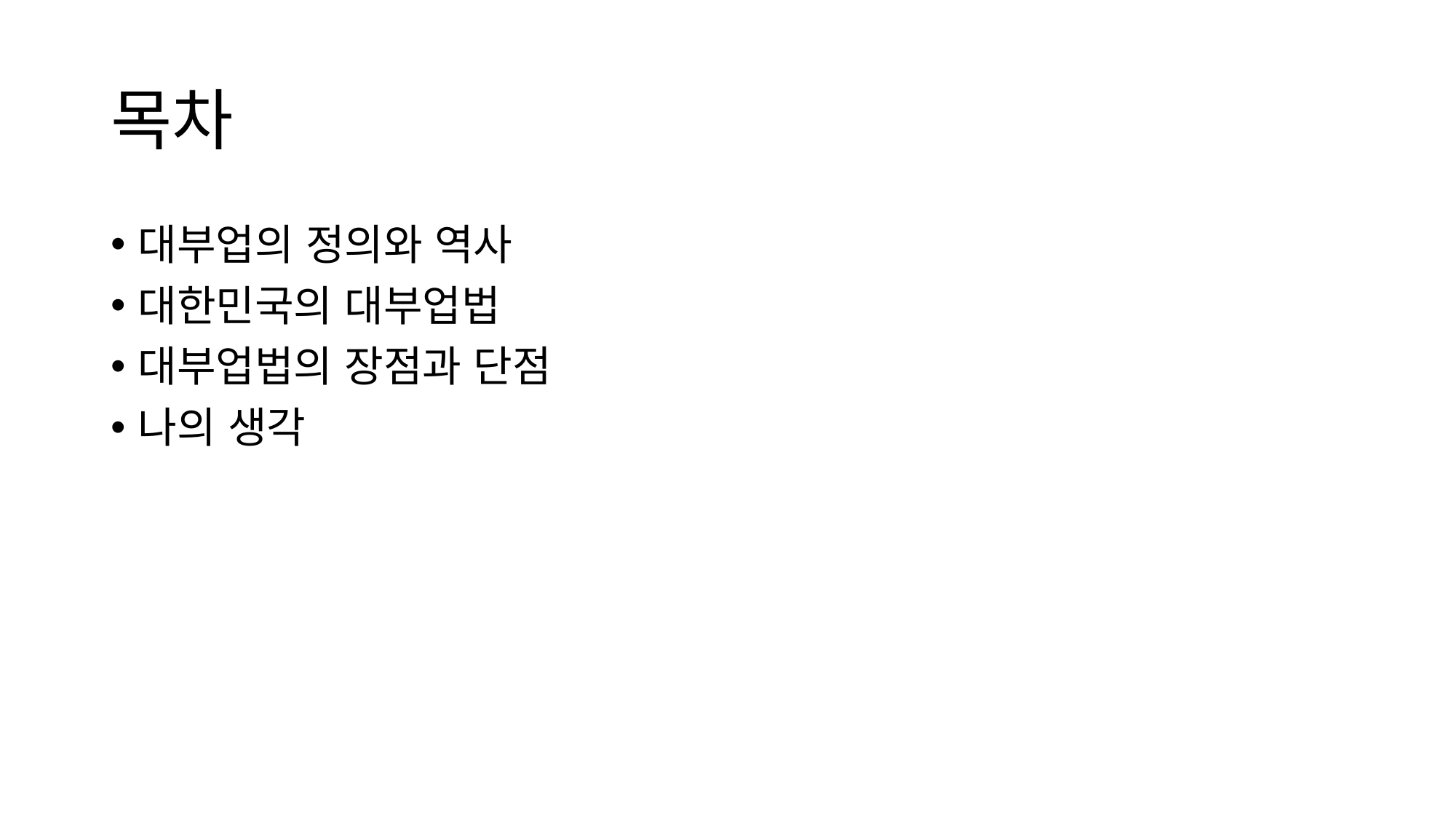

# 목차
대부업의 정의와 역사
대한민국의 대부업법
대부업법의 장점과 단점
나의 생각